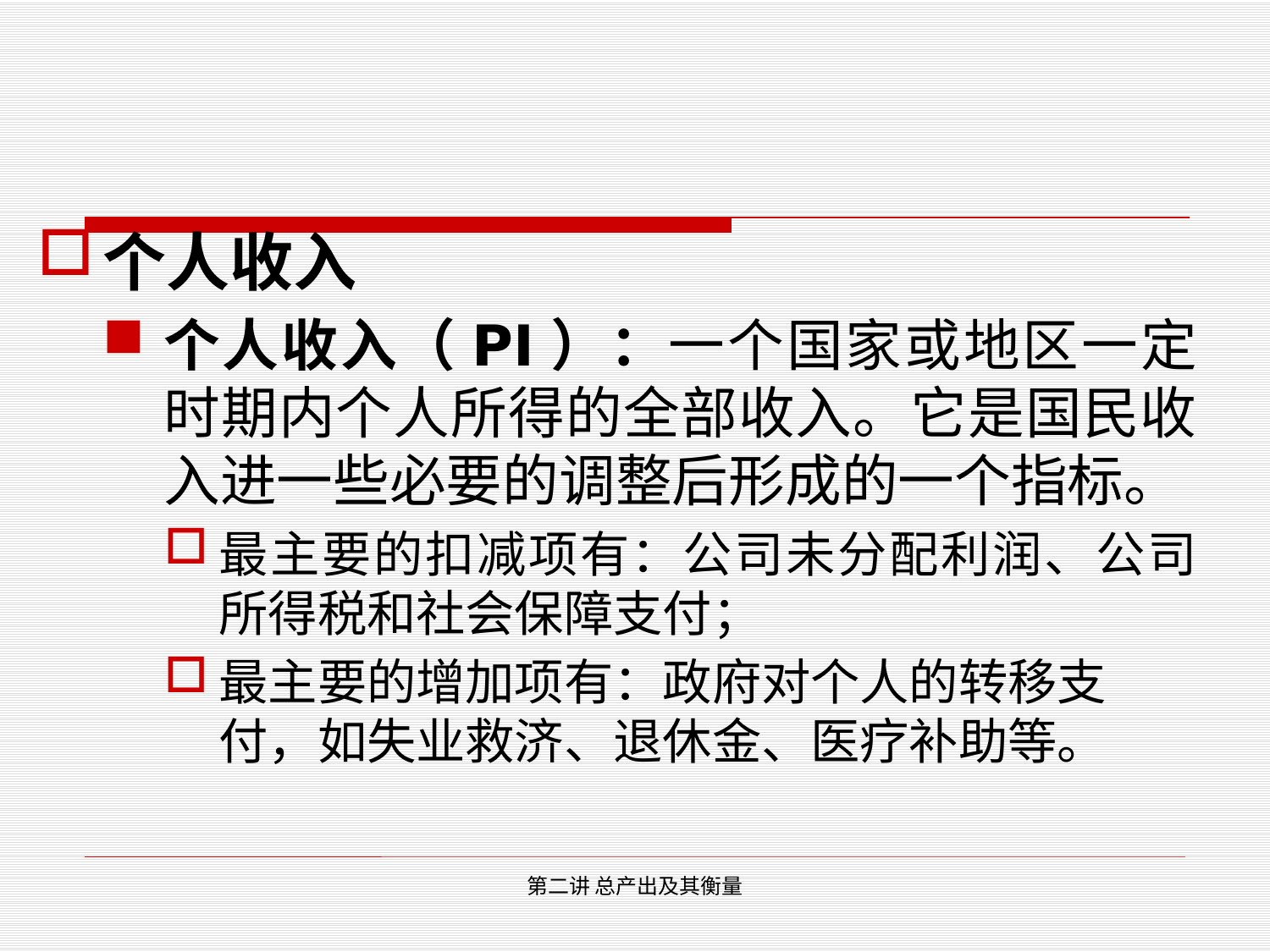

个人收入
个人收入（PI）：一个国家或地区一定时期内个人所得的全部收入。它是国民收入进一些必要的调整后形成的一个指标。
最主要的扣减项有：公司未分配利润、公司所得税和社会保障支付；
最主要的增加项有：政府对个人的转移支付，如失业救济、退休金、医疗补助等。
第二讲 总产出及其衡量